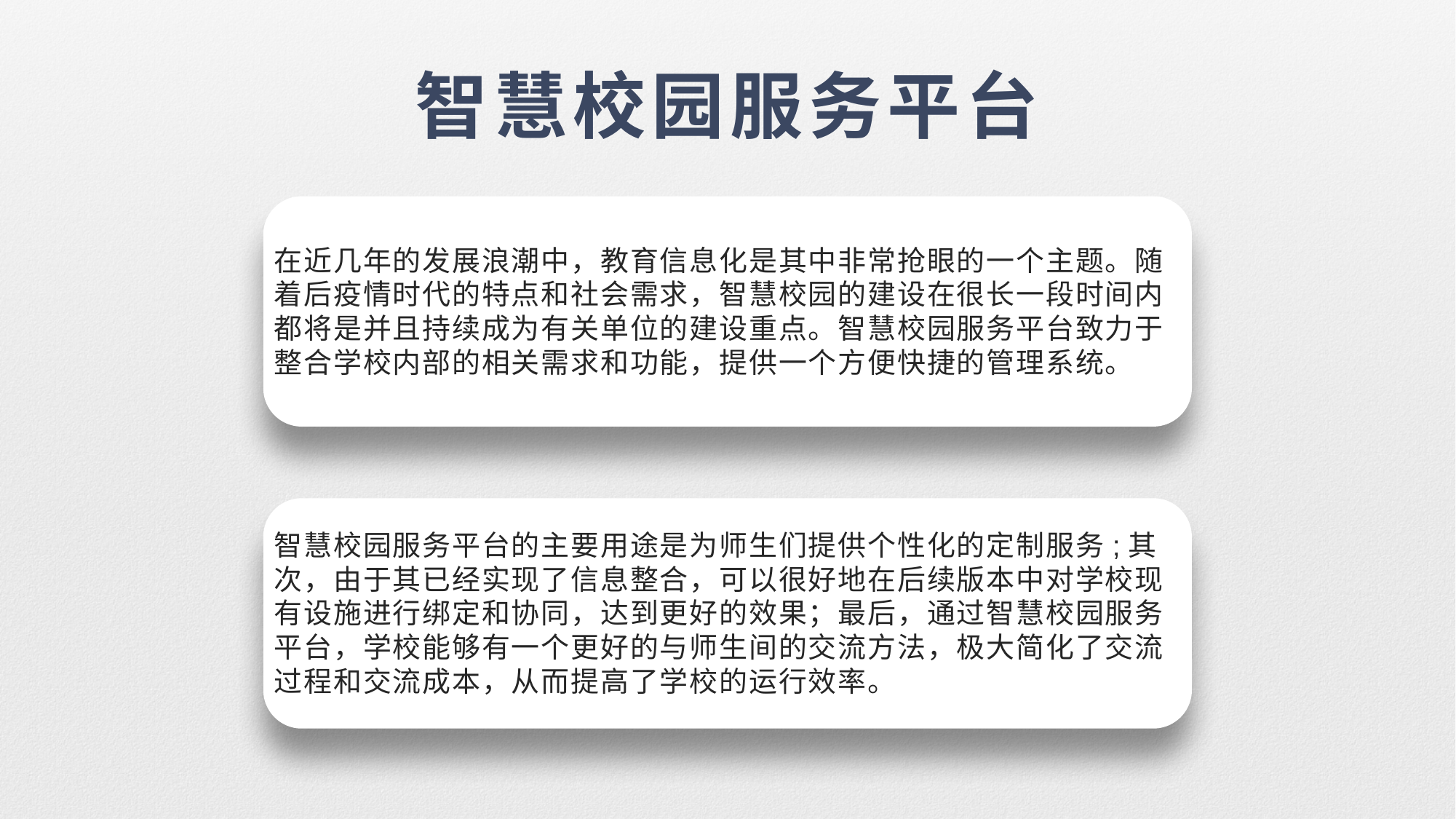

# 智慧校园服务平台
一方面，在自己国内，禁止示威者蒙面、大规模拘捕抗议者。警察对暴乱分子毫不犹豫动用高压水炮、催泪弹等
在近几年的发展浪潮中，教育信息化是其中非常抢眼的一个主题。随着后疫情时代的特点和社会需求，智慧校园的建设在很长一段时间内都将是并且持续成为有关单位的建设重点。智慧校园服务平台致力于整合学校内部的相关需求和功能，提供一个方便快捷的管理系统。
一方面，在自己国内，禁止示威者蒙面、大规模拘捕抗议者。警察对暴乱分子毫不犹豫动用高压水炮、催泪弹等
智慧校园服务平台的主要用途是为师生们提供个性化的定制服务;其次，由于其已经实现了信息整合，可以很好地在后续版本中对学校现有设施进行绑定和协同，达到更好的效果；最后，通过智慧校园服务平台，学校能够有一个更好的与师生间的交流方法，极大简化了交流过程和交流成本，从而提高了学校的运行效率。